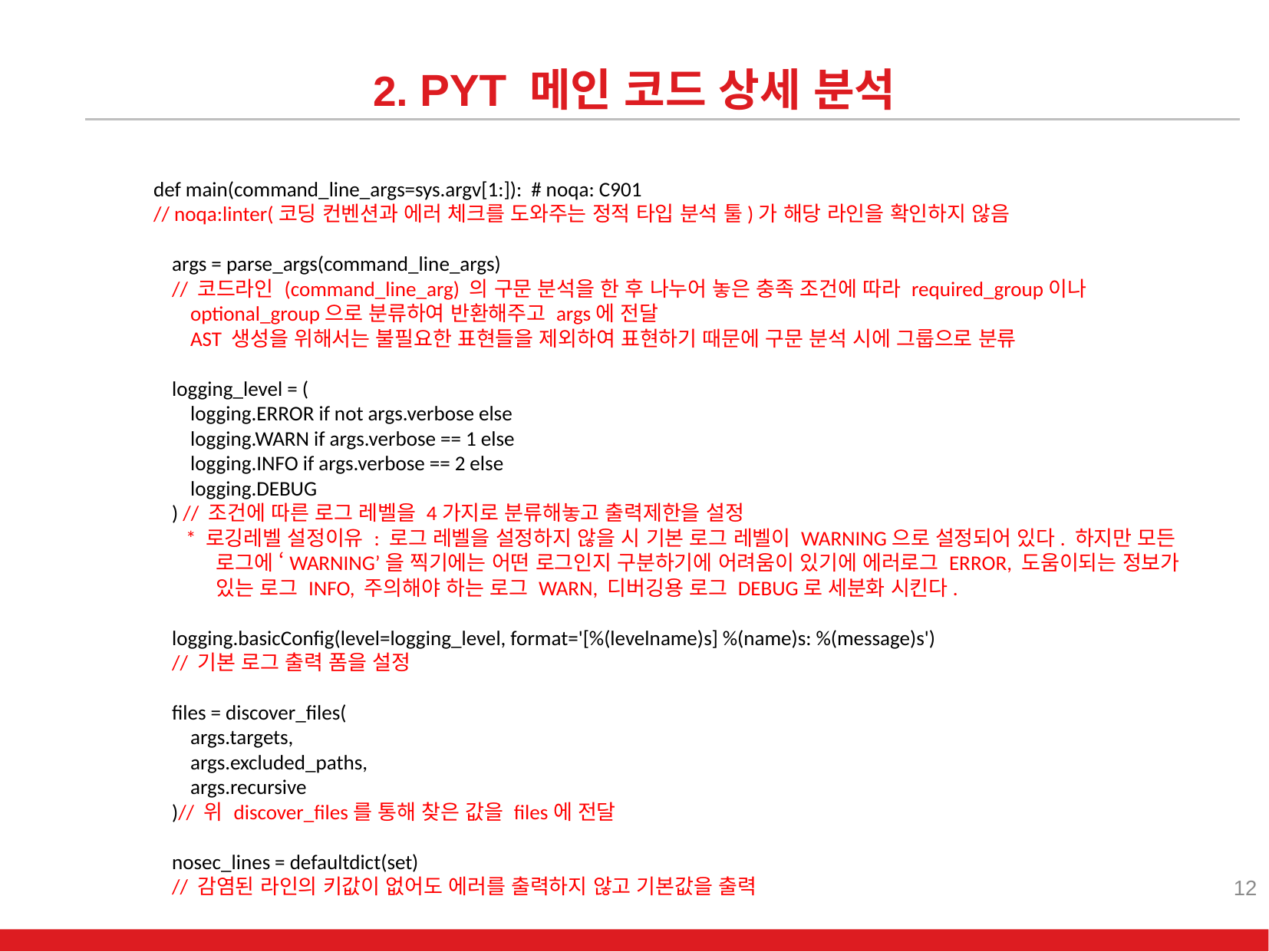

2. PYT 메인 코드 상세 분석
def main(command_line_args=sys.argv[1:]):  # noqa: C901
// noqa:linter(코딩 컨벤션과 에러 체크를 도와주는 정적 타입 분석 툴)가 해당 라인을 확인하지 않음

    args = parse_args(command_line_args)
    // 코드라인 (command_line_arg) 의 구문 분석을 한 후 나누어 놓은 충족 조건에 따라 required_group이나
        optional_group으로 분류하여 반환해주고 args에 전달
        AST 생성을 위해서는 불필요한 표현들을 제외하여 표현하기 때문에 구문 분석 시에 그룹으로 분류

    logging_level = (
        logging.ERROR if not args.verbose else
        logging.WARN if args.verbose == 1 else
        logging.INFO if args.verbose == 2 else
        logging.DEBUG
    ) // 조건에 따른 로그 레벨을 4가지로 분류해놓고 출력제한을 설정
       * 로깅레벨 설정이유 : 로그 레벨을 설정하지 않을 시 기본 로그 레벨이 WARNING으로 설정되어 있다. 하지만 모든
          로그에 ‘WARNING’을 찍기에는 어떤 로그인지 구분하기에 어려움이 있기에 에러로그 ERROR, 도움이되는 정보가
          있는 로그 INFO, 주의해야 하는 로그 WARN, 디버깅용 로그 DEBUG로 세분화 시킨다.

    logging.basicConfig(level=logging_level, format='[%(levelname)s] %(name)s: %(message)s')
    // 기본 로그 출력 폼을 설정

    files = discover_files(
        args.targets,
        args.excluded_paths,
        args.recursive
    )// 위 discover_files를 통해 찾은 값을 files에 전달

    nosec_lines = defaultdict(set)
    // 감염된 라인의 키값이 없어도 에러를 출력하지 않고 기본값을 출력
12